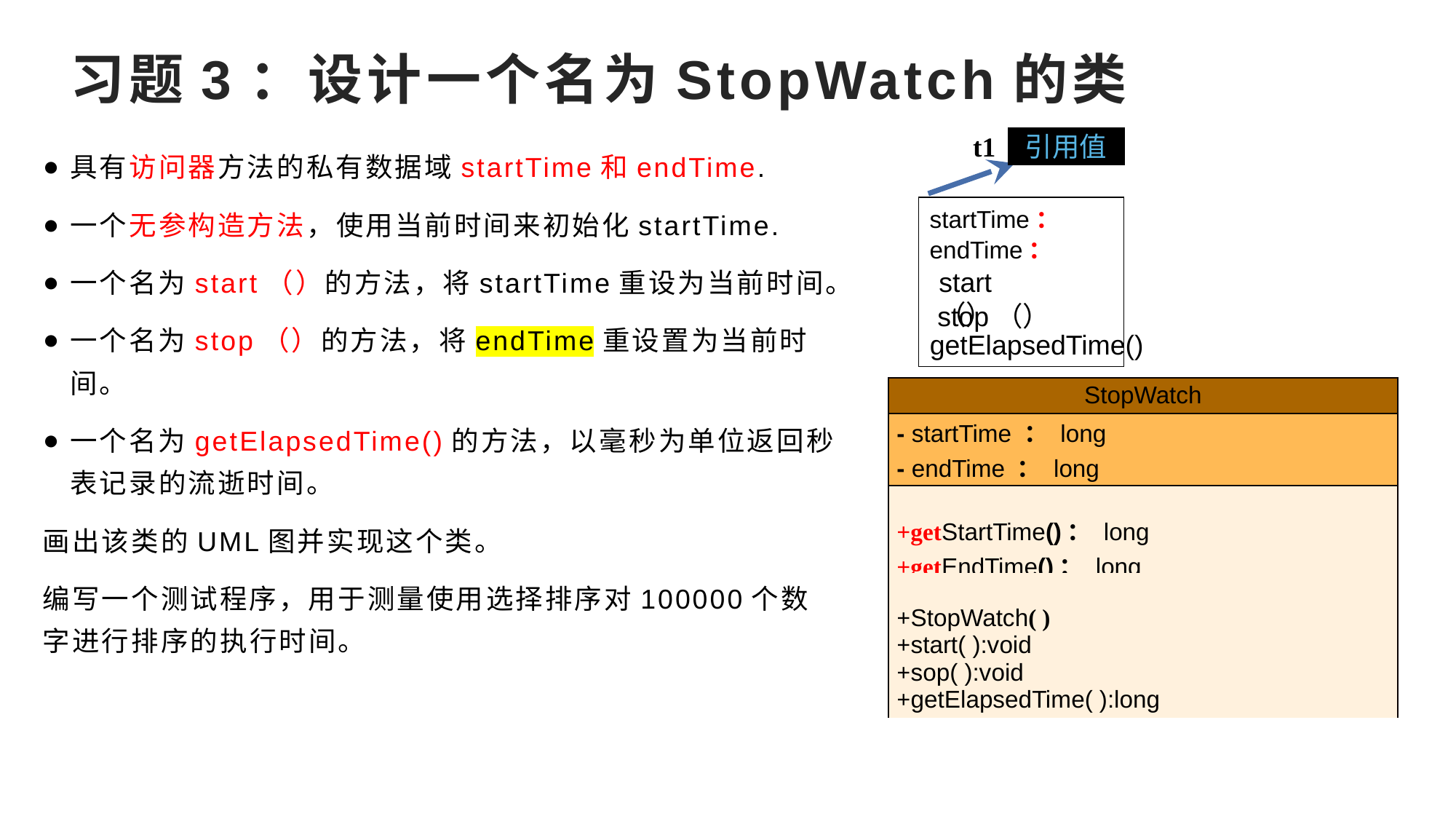

# 习题3：设计一个名为StopWatch的类
t1
引用值
具有访问器方法的私有数据域startTime和endTime.
一个无参构造方法，使用当前时间来初始化startTime.
一个名为start（）的方法，将startTime重设为当前时间。
一个名为stop（）的方法，将endTime重设置为当前时间。
一个名为getElapsedTime()的方法，以毫秒为单位返回秒表记录的流逝时间。
画出该类的UML图并实现这个类。
编写一个测试程序，用于测量使用选择排序对100000个数字进行排序的执行时间。
startTime：
endTime：

start（）
stop（）
getElapsedTime()
| StopWatch |
| --- |
| - startTime ： long - endTime ： long |
| +getStartTime()： long +getEndTime()： long |
| +StopWatch( ) +start( ):void +sop( ):void +getElapsedTime( ):long |